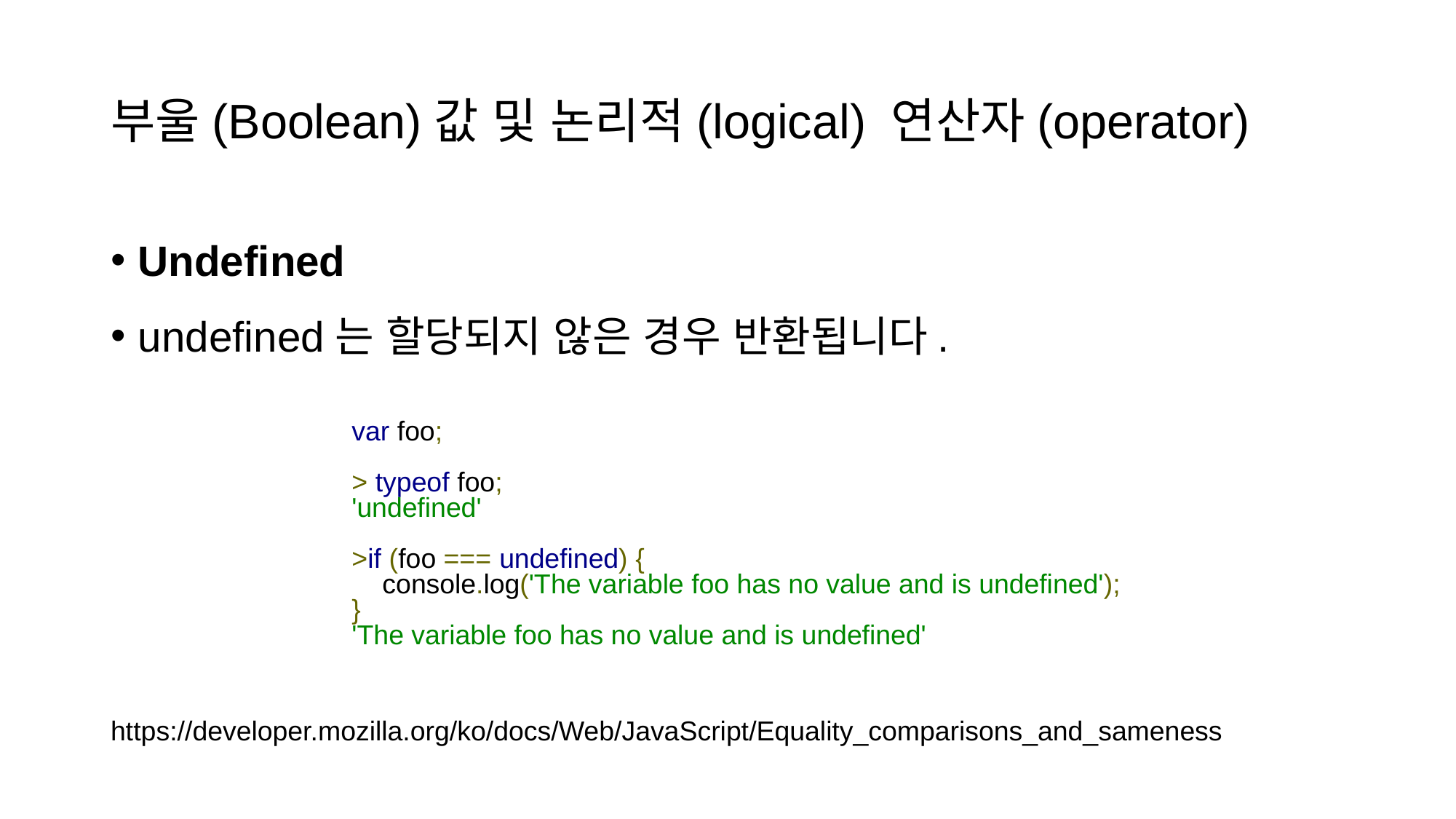

# 부울(Boolean)값 및 논리적(logical) 연산자(operator)
Undefined
undefined는 할당되지 않은 경우 반환됩니다.
var foo;

> typeof foo;
'undefined'

>if (foo === undefined) {
    console.log('The variable foo has no value and is undefined');
}
'The variable foo has no value and is undefined'
https://developer.mozilla.org/ko/docs/Web/JavaScript/Equality_comparisons_and_sameness